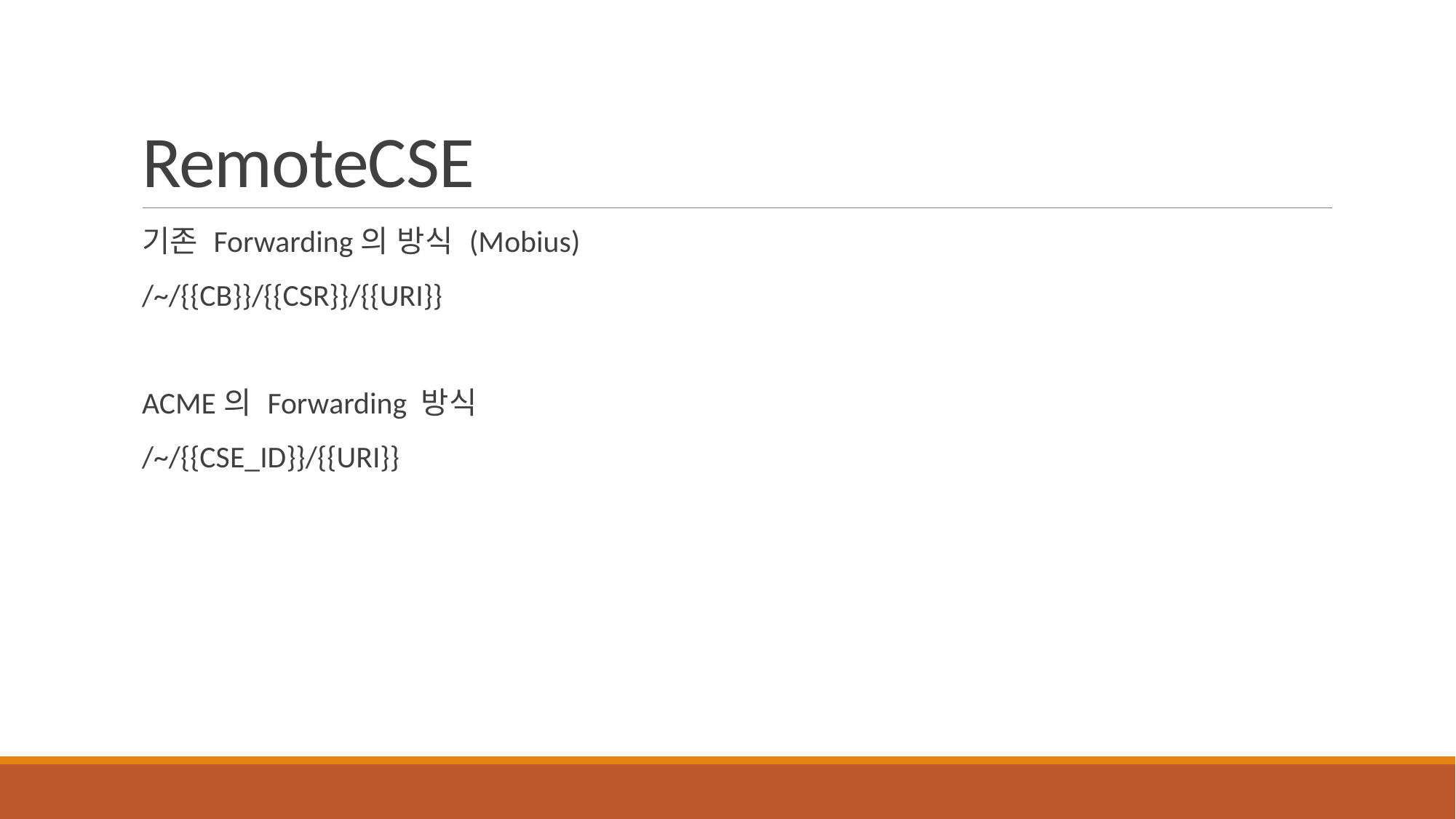

# RemoteCSE
기존 Forwarding의 방식 (Mobius)
/~/{{CB}}/{{CSR}}/{{URI}}

ACME의 Forwarding 방식
/~/{{CSE_ID}}/{{URI}}